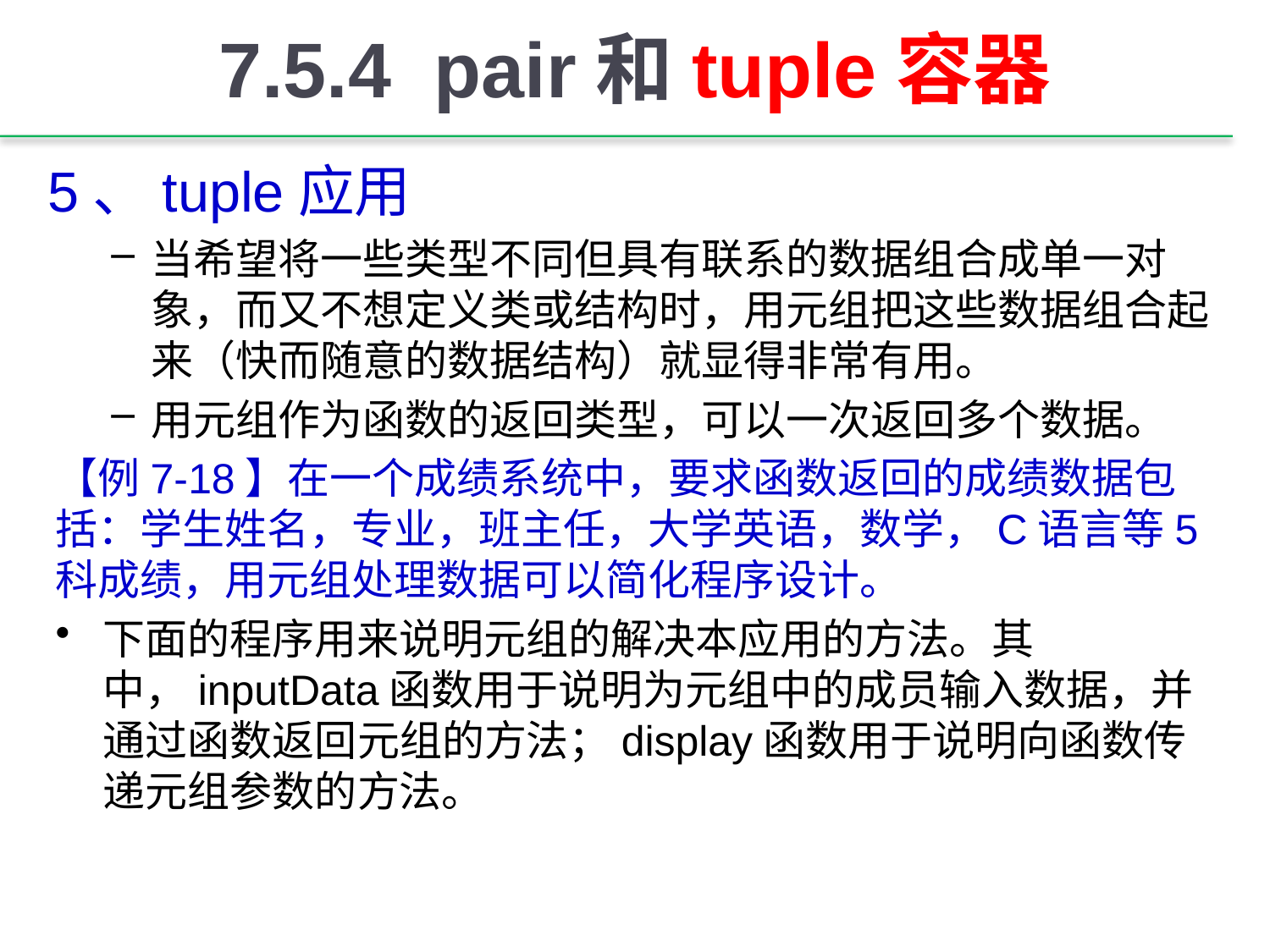

# 7.5.4  pair和tuple容器
5、tuple应用
当希望将一些类型不同但具有联系的数据组合成单一对象，而又不想定义类或结构时，用元组把这些数据组合起来（快而随意的数据结构）就显得非常有用。
用元组作为函数的返回类型，可以一次返回多个数据。
【例7-18】在一个成绩系统中，要求函数返回的成绩数据包括：学生姓名，专业，班主任，大学英语，数学，C语言等5科成绩，用元组处理数据可以简化程序设计。
下面的程序用来说明元组的解决本应用的方法。其中，inputData函数用于说明为元组中的成员输入数据，并通过函数返回元组的方法；display函数用于说明向函数传递元组参数的方法。